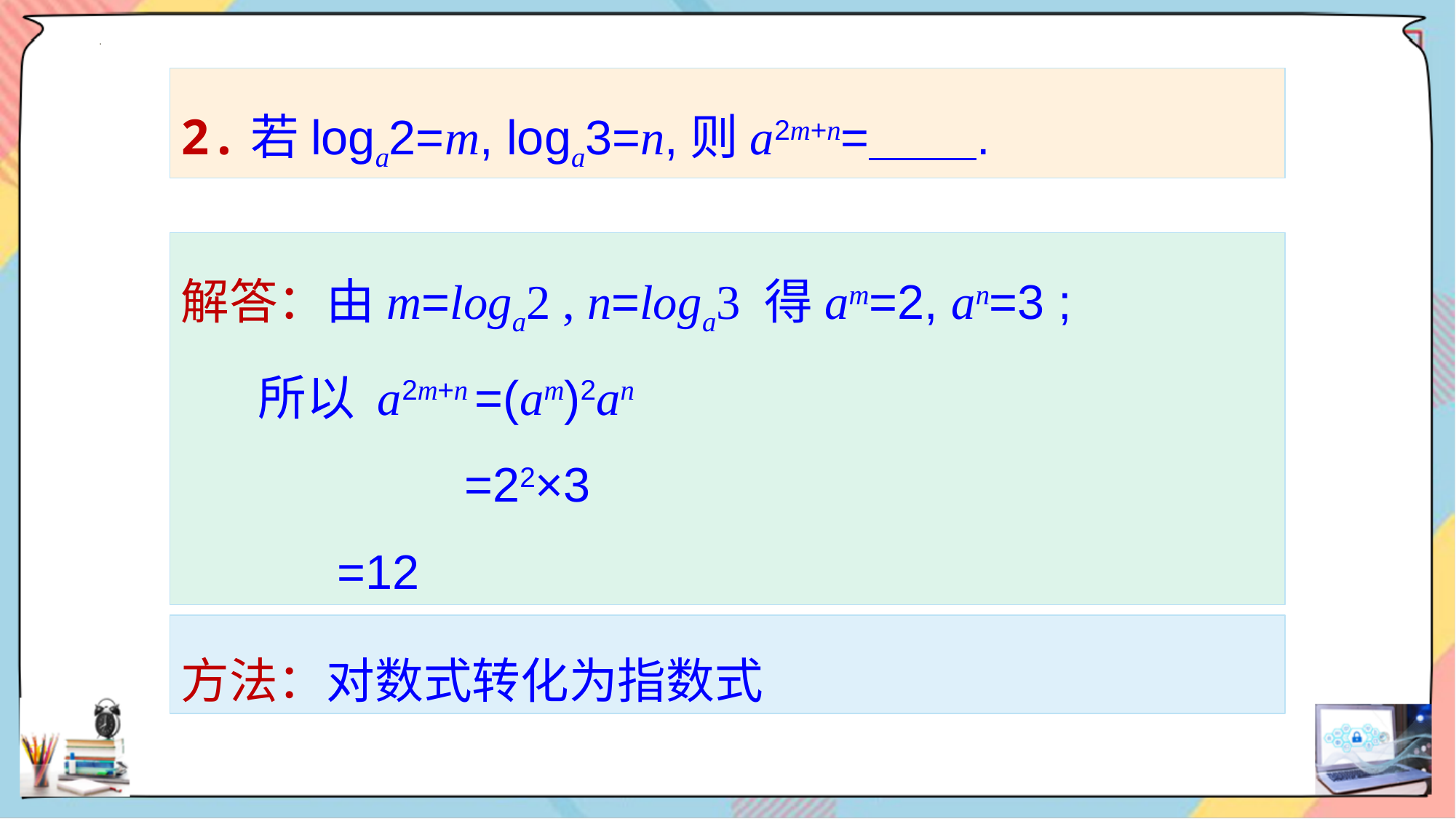

2.若loga2=m, loga3=n,则a2m+n=        .
解答：由m=loga2 , n=loga3 得am=2, an=3 ;
      所以 a2m+n =(am)2an
                                        =22×3
                    =12
方法：对数式转化为指数式